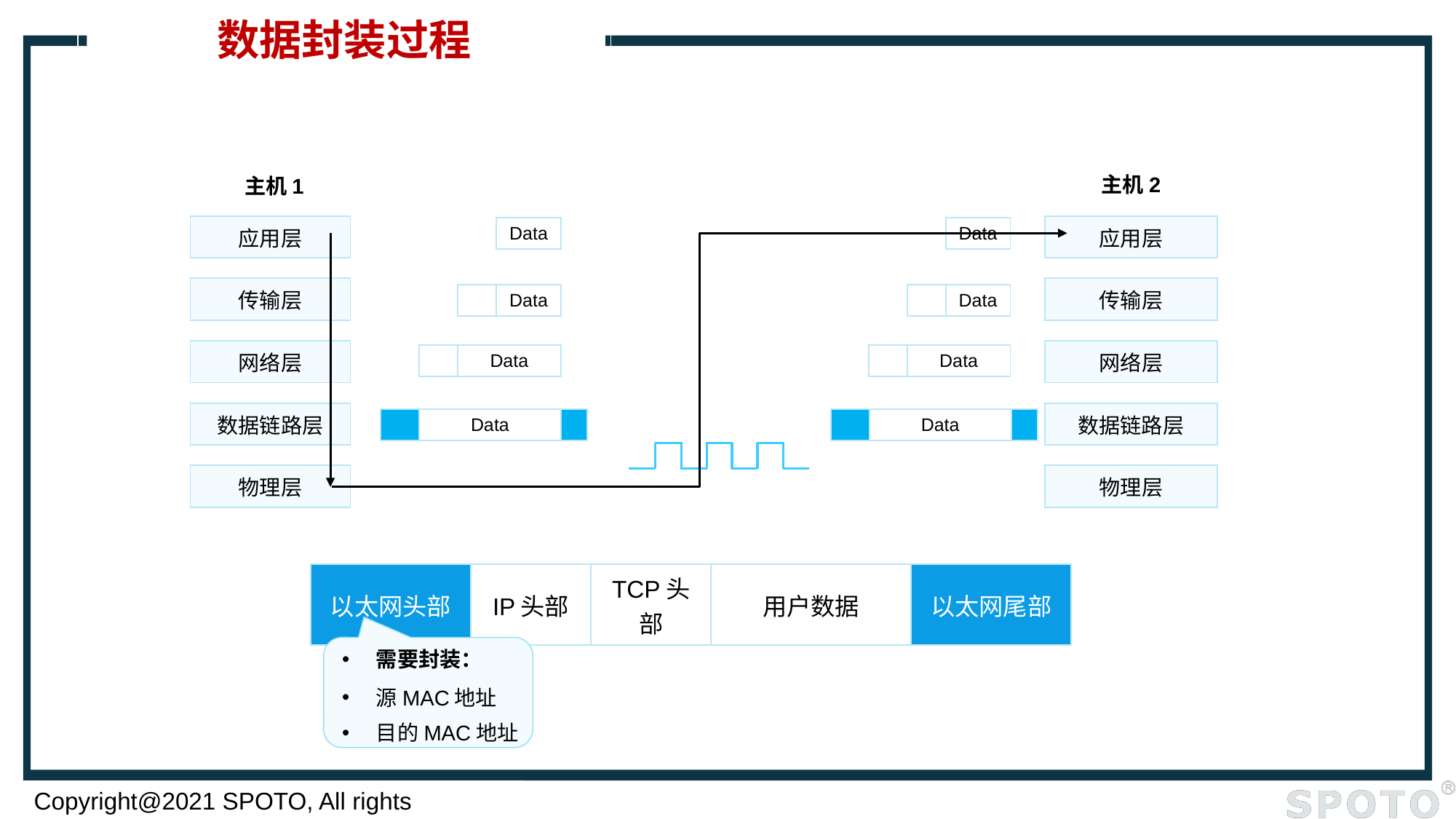

# 数据封装过程
主机2
主机1
| 应用层 |
| --- |
| 应用层 |
| --- |
| Data |
| --- |
| Data |
| --- |
| 传输层 |
| --- |
| 传输层 |
| --- |
|  | Data |
| --- | --- |
|  | Data |
| --- | --- |
| 网络层 |
| --- |
| 网络层 |
| --- |
|  | Data |
| --- | --- |
|  | Data |
| --- | --- |
| 数据链路层 |
| --- |
| 数据链路层 |
| --- |
|  | Data |  |
| --- | --- | --- |
|  | Data |  |
| --- | --- | --- |
| 物理层 |
| --- |
| 物理层 |
| --- |
| 以太网头部 | IP头部 | TCP头部 | 用户数据 | 以太网尾部 |
| --- | --- | --- | --- | --- |
需要封装：
源MAC地址
目的MAC地址